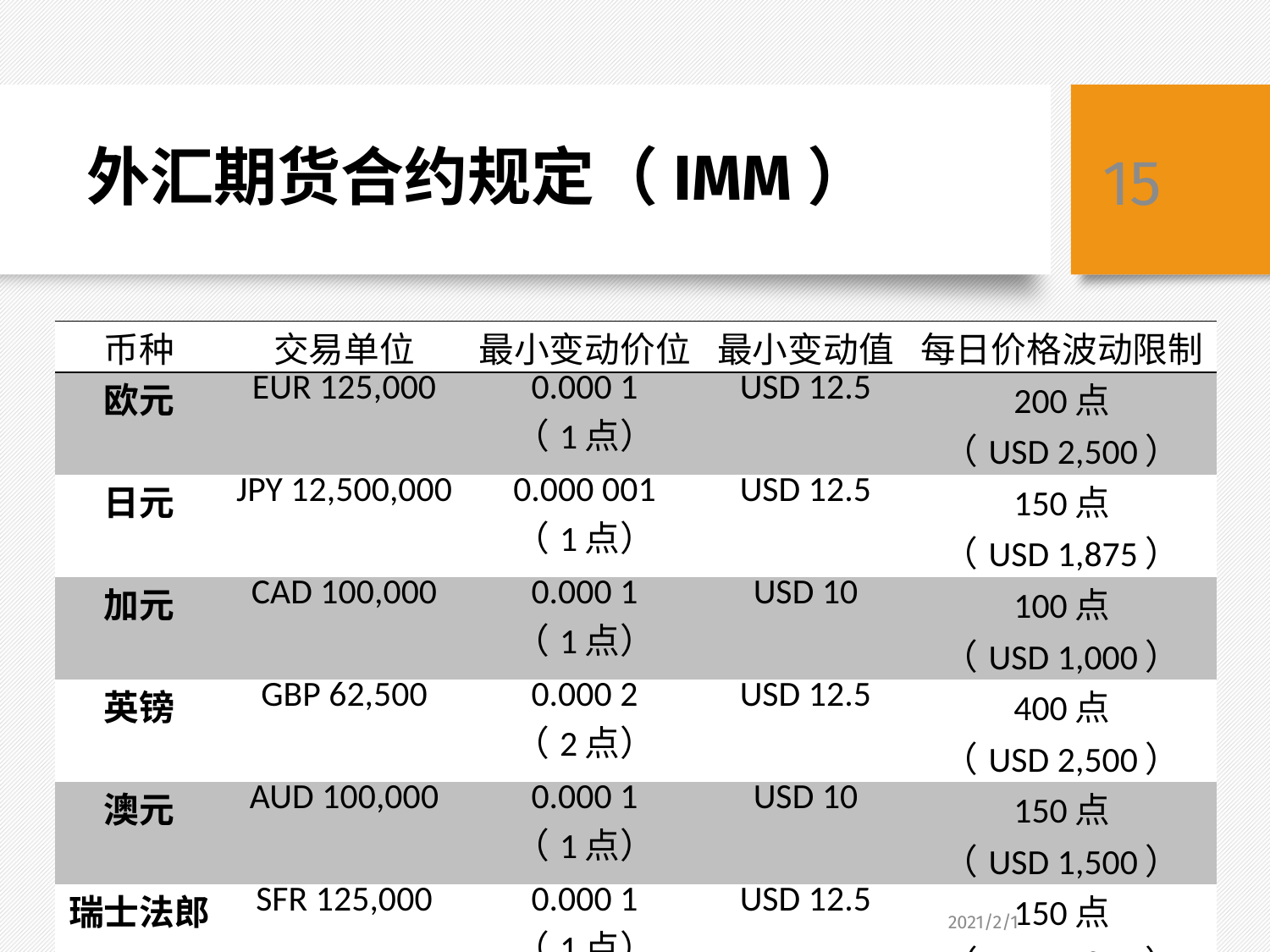

# 外汇期货合约规定（IMM）
15
| 币种 | 交易单位 | 最小变动价位 | 最小变动值 | 每日价格波动限制 |
| --- | --- | --- | --- | --- |
| 欧元 | EUR 125,000 | 0.000 1 （1点） | USD 12.5 | 200点 （USD 2,500） |
| 日元 | JPY 12,500,000 | 0.000 001 （1点） | USD 12.5 | 150点 （USD 1,875） |
| 加元 | CAD 100,000 | 0.000 1 （1点） | USD 10 | 100点 （USD 1,000） |
| 英镑 | GBP 62,500 | 0.000 2 （2点） | USD 12.5 | 400点 （USD 2,500） |
| 澳元 | AUD 100,000 | 0.000 1 （1点） | USD 10 | 150点 （USD 1,500） |
| 瑞士法郎 | SFR 125,000 | 0.000 1 （1点） | USD 12.5 | 150点 （USD 1,875） |
2021/2/1
第五章　金融期货的交易机制和定价